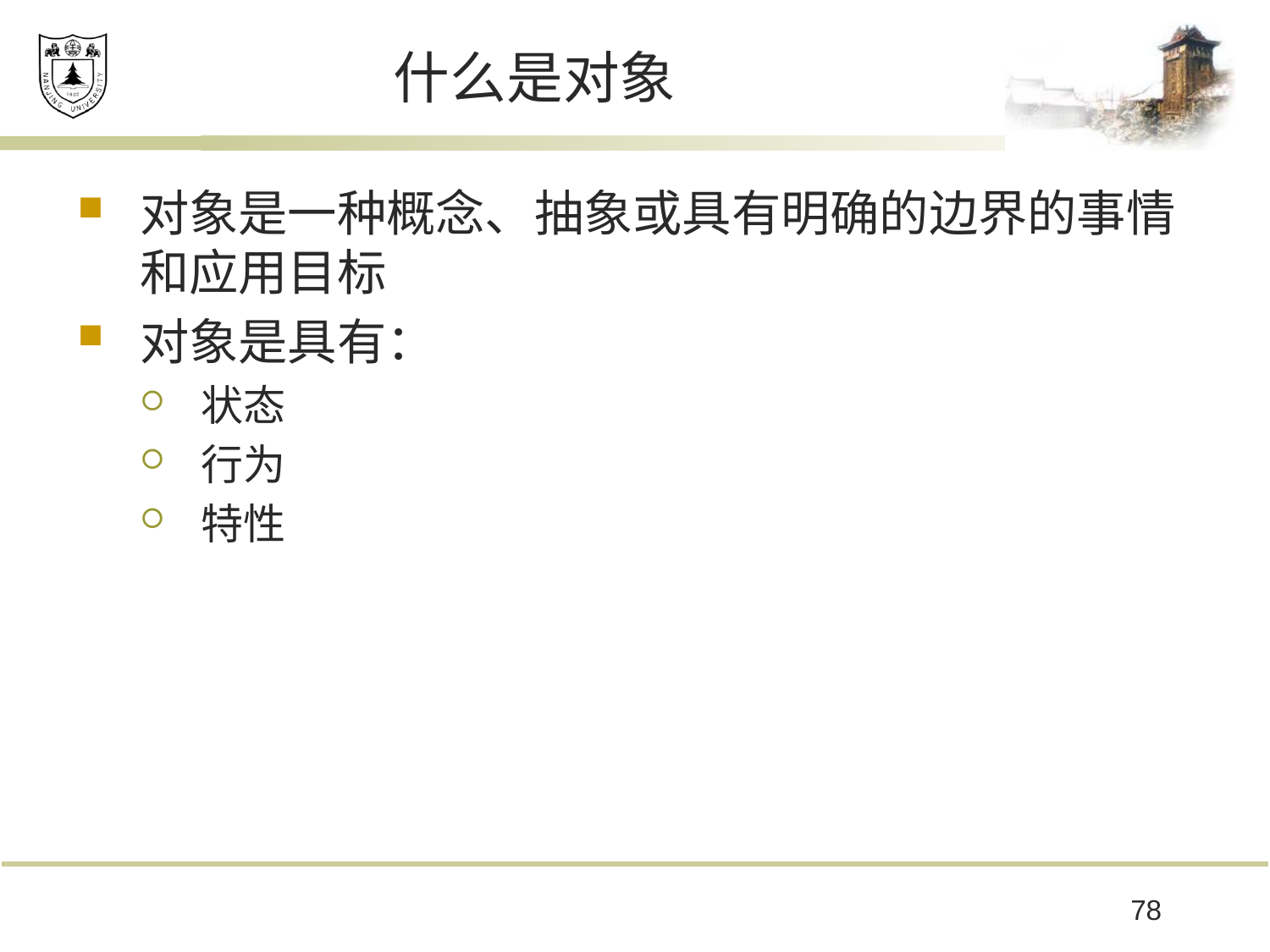

# 什么是对象
对象是一种概念、抽象或具有明确的边界的事情和应用目标
对象是具有：
状态
行为
特性

78